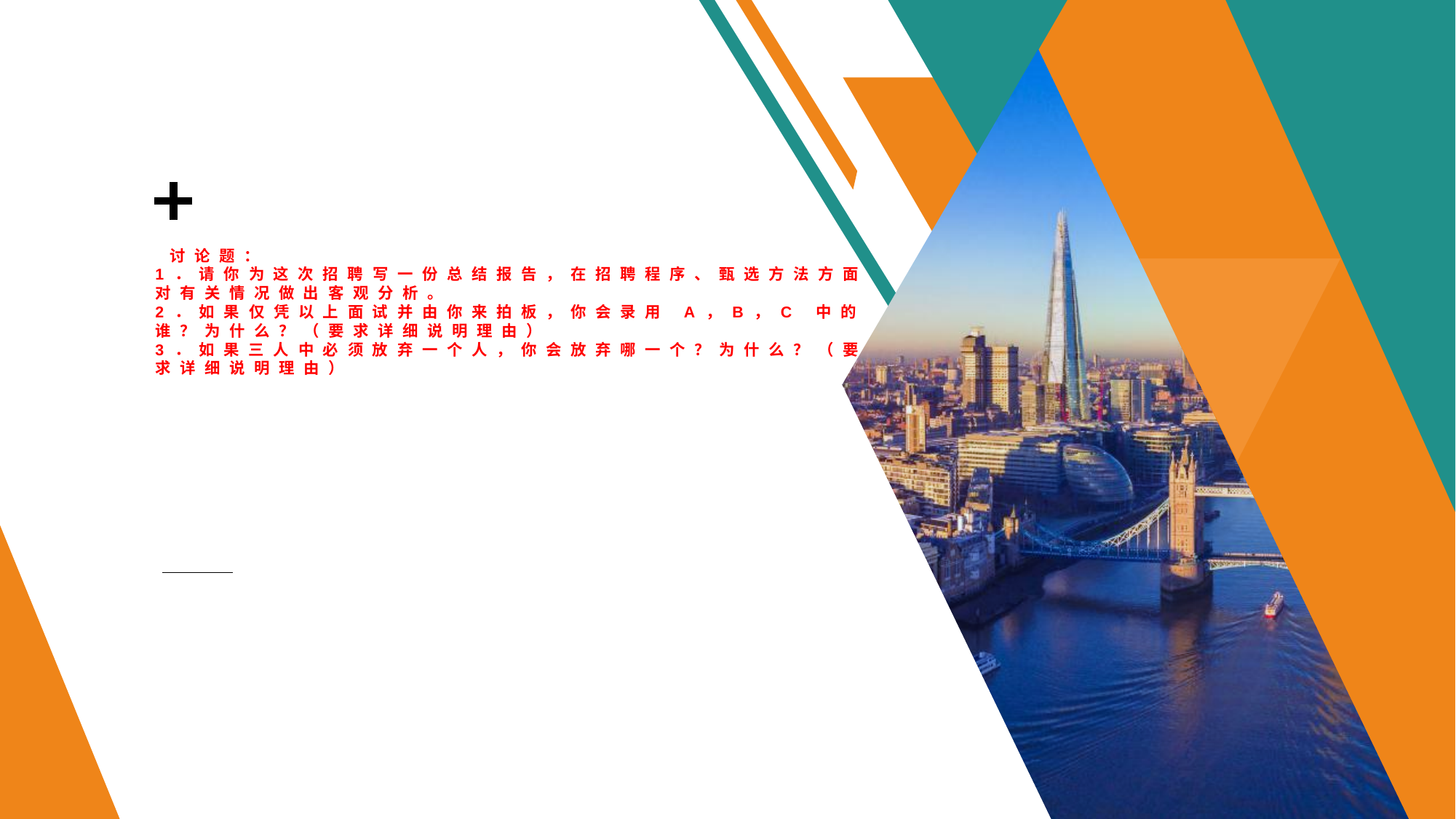

# 讨论题： 1．请你为这次招聘写一份总结报告，在招聘程序、甄选方法方面对有关情况做出客观分析。 2．如果仅凭以上面试并由你来拍板，你会录用 A，B，C 中的谁？为什么？（要求详细说明理由） 3．如果三人中必须放弃一个人，你会放弃哪一个？为什么？（要求详细说明理由）